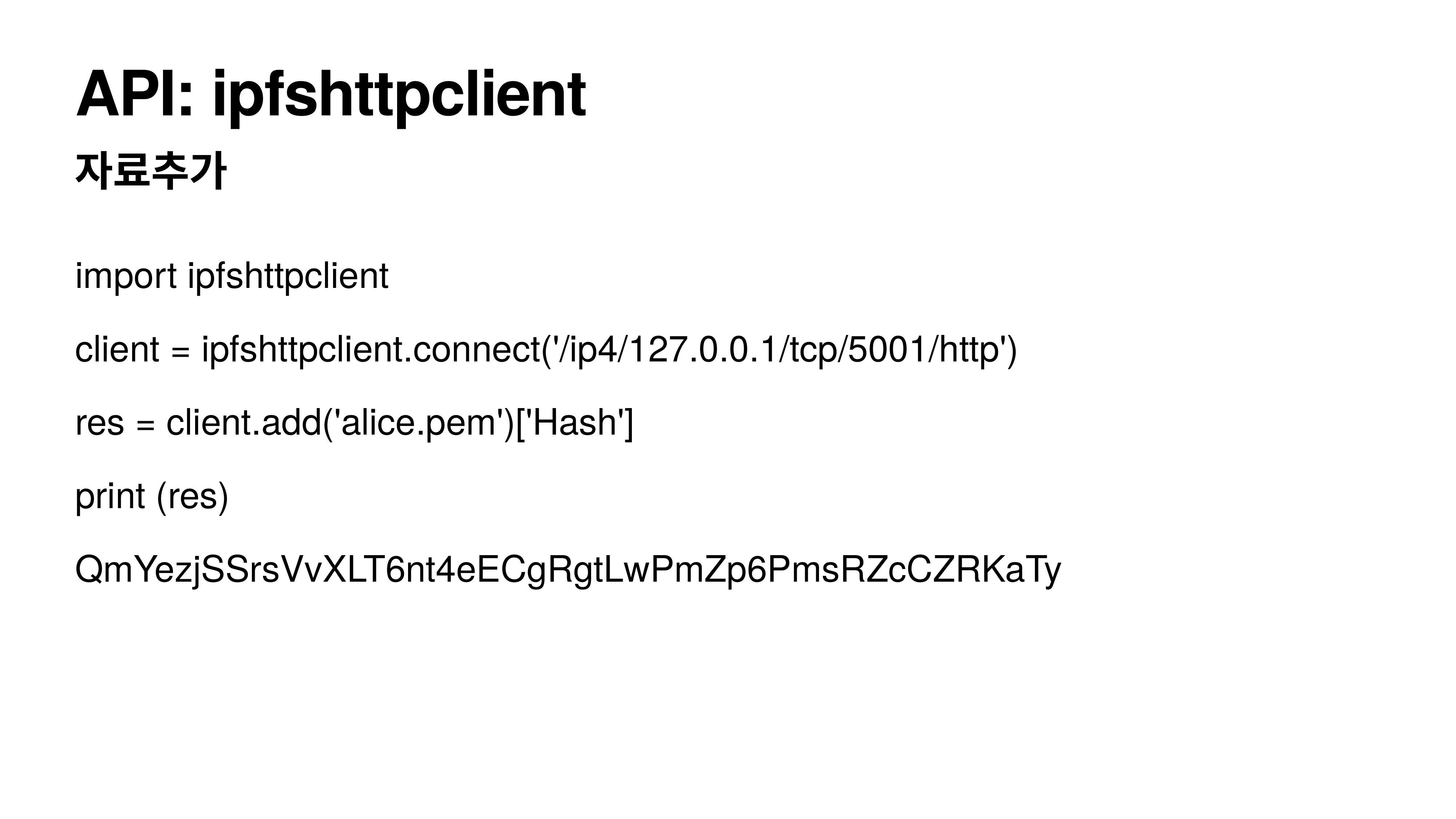

# API: ipfshttpclient
자료추가
import ipfshttpclient
client = ipfshttpclient.connect('/ip4/127.0.0.1/tcp/5001/http')
res = client.add('alice.pem')['Hash']
print (res)
QmYezjSSrsVvXLT6nt4eECgRgtLwPmZp6PmsRZcCZRKaTy